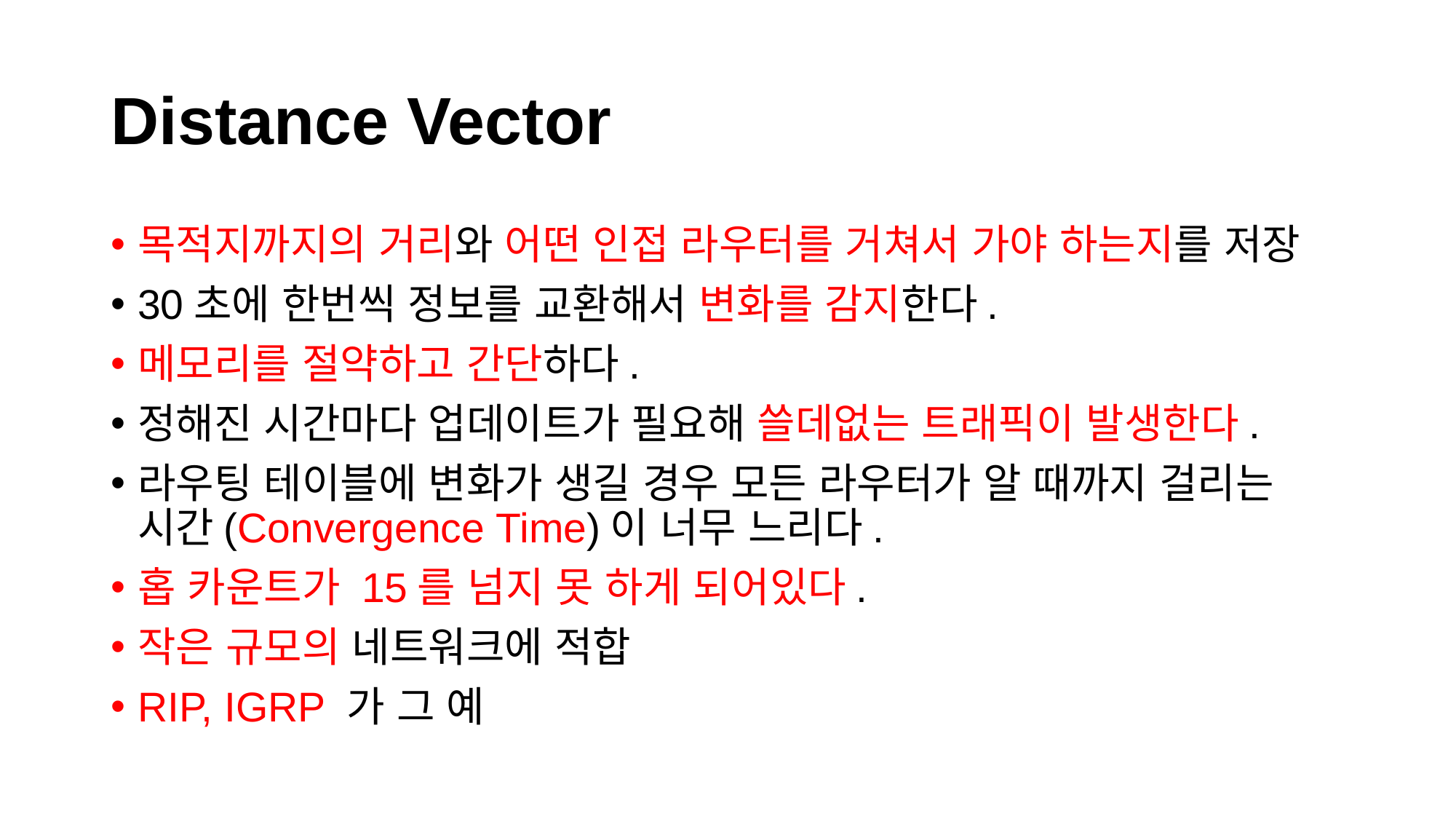

# Distance Vector
목적지까지의 거리와 어떤 인접 라우터를 거쳐서 가야 하는지를 저장
30초에 한번씩 정보를 교환해서 변화를 감지한다.
메모리를 절약하고 간단하다.
정해진 시간마다 업데이트가 필요해 쓸데없는 트래픽이 발생한다.
라우팅 테이블에 변화가 생길 경우 모든 라우터가 알 때까지 걸리는 시간(Convergence Time)이 너무 느리다.
홉 카운트가 15를 넘지 못 하게 되어있다.
작은 규모의 네트워크에 적합
RIP, IGRP 가 그 예